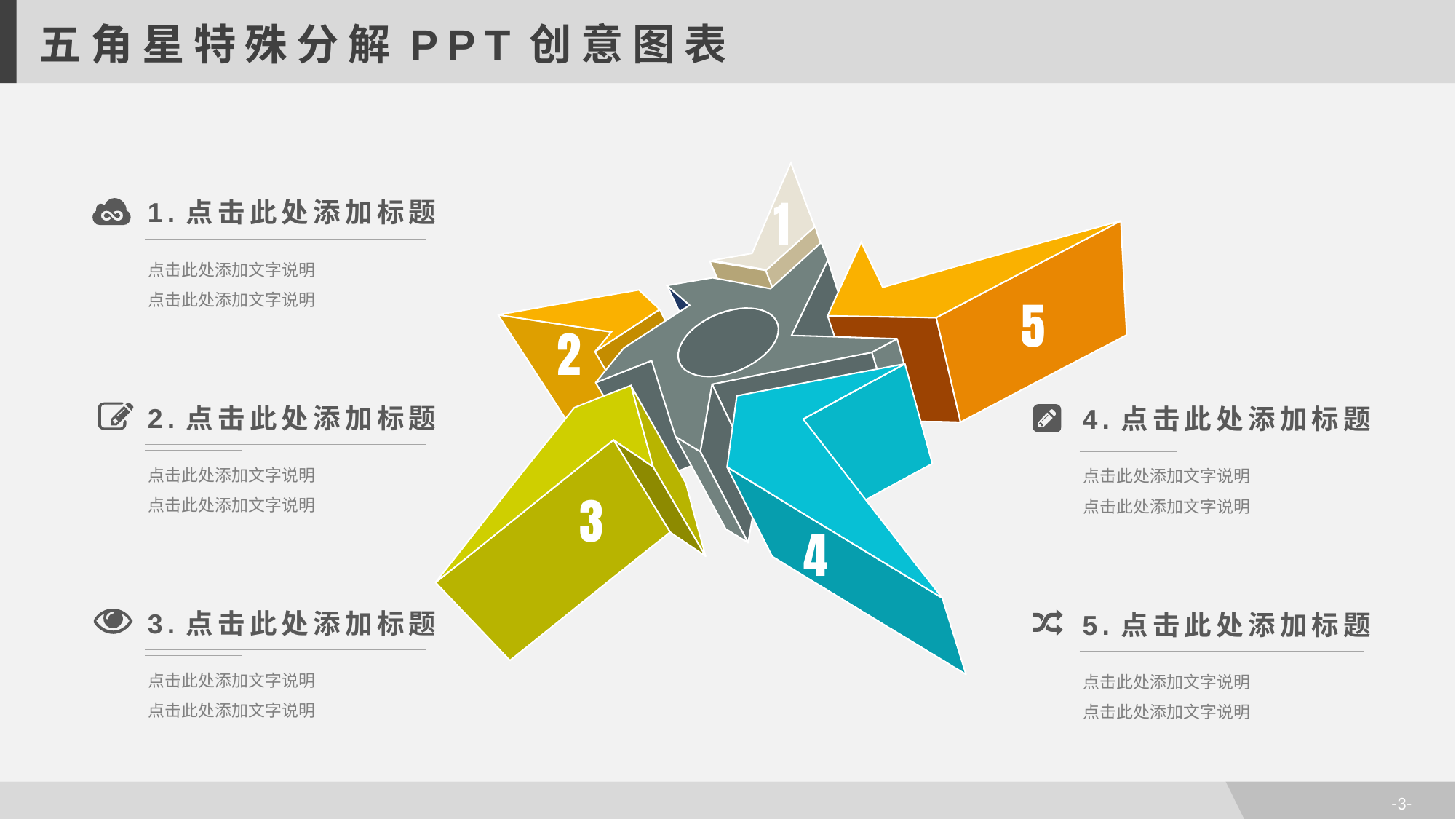

五角星特殊分解PPT创意图表

1.点击此处添加标题

点击此处添加文字说明
点击此处添加文字说明
1
5
2
2.点击此处添加标题

点击此处添加文字说明
点击此处添加文字说明
4.点击此处添加标题

点击此处添加文字说明
点击此处添加文字说明
3
4
3.点击此处添加标题

点击此处添加文字说明
点击此处添加文字说明
5.点击此处添加标题

点击此处添加文字说明
点击此处添加文字说明
-3-